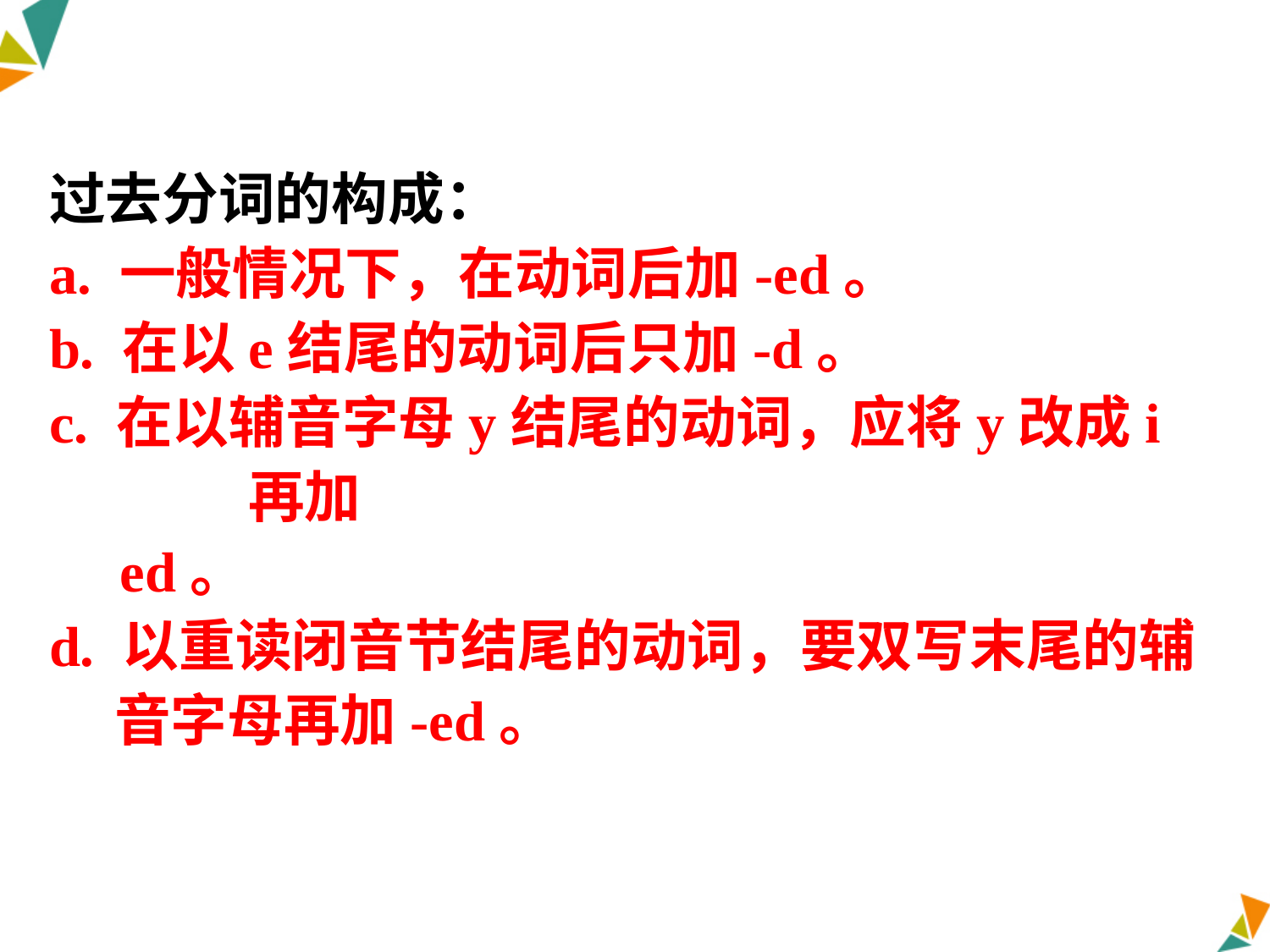

过去分词的构成：
a. 一般情况下，在动词后加-ed。
b. 在以e结尾的动词后只加-d。
c. 在以辅音字母y结尾的动词，应将y改成i再加
     ed。
d. 以重读闭音节结尾的动词，要双写末尾的辅
    音字母再加-ed。